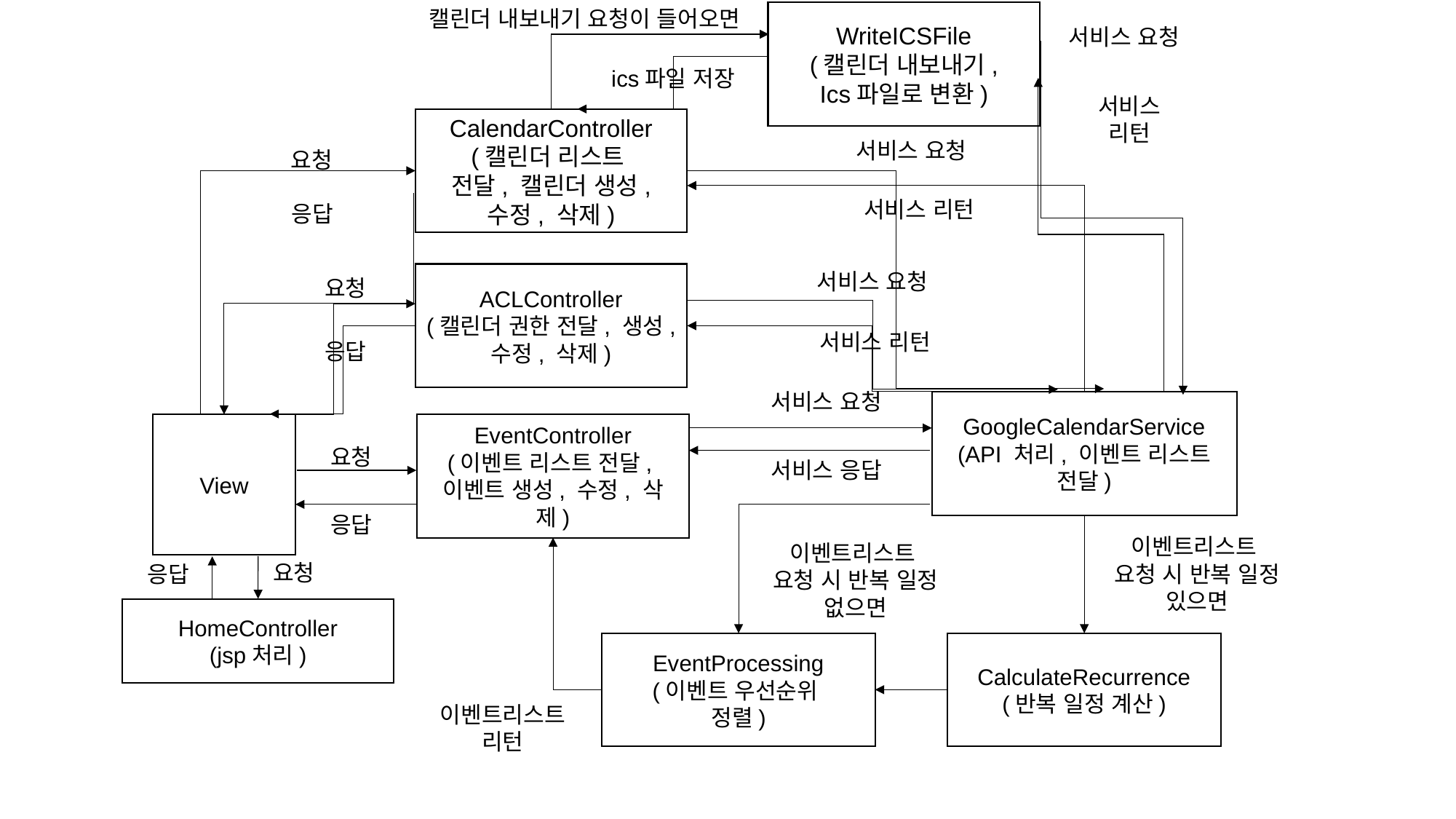

캘린더 내보내기 요청이 들어오면
WriteICSFile
(캘린더 내보내기,
Ics파일로 변환)
서비스 요청
ics파일 저장
서비스
리턴
CalendarController
(캘린더 리스트
전달, 캘린더 생성, 수정, 삭제)
서비스 요청
요청
서비스 리턴
응답
서비스 요청
ACLController
(캘린더 권한 전달, 생성, 수정, 삭제)
요청
서비스 리턴
응답
서비스 요청
GoogleCalendarService
(API 처리, 이벤트 리스트 전달)
EventController
(이벤트 리스트 전달,
이벤트 생성, 수정, 삭제)
View
요청
서비스 응답
응답
이벤트리스트
요청 시 반복 일정
있으면
이벤트리스트
요청 시 반복 일정
없으면
요청
응답
HomeController
(jsp처리)
EventProcessing
(이벤트 우선순위
정렬)
CalculateRecurrence
(반복 일정 계산)
이벤트리스트
리턴